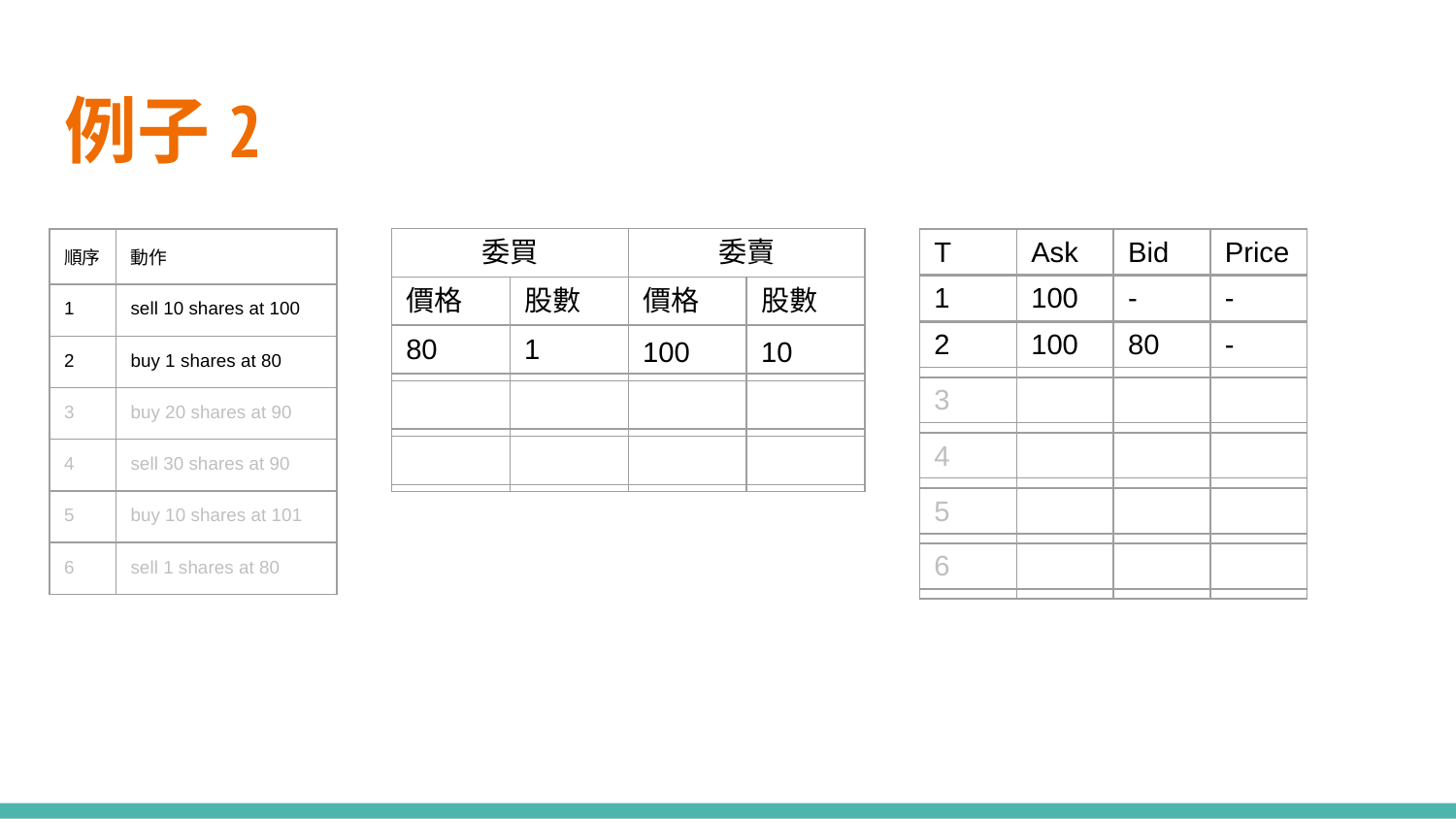

# 例子2
| 委買 |  | 委賣 |  |
| --- | --- | --- | --- |
| 價格 | 股數 | 價格 | 股數 |
| 80 | 1 | 100 | 10 |
|  |  |  |  |
|  |  |  |  |
| 委買 |  | 委賣 |  |
| --- | --- | --- | --- |
| 價格 | 股數 | 價格 | 股數 |
|  |  | 100 | 10 |
|  |  |  |  |
|  |  |  |  |
| T | Ask | Bid | Price |
| --- | --- | --- | --- |
| 1 | 100 | - | - |
| 2 | 100 | 80 | - |
| 3 |  |  |  |
| 4 |  |  |  |
| 5 |  |  |  |
| 6 |  |  |  |
| 順序 | 動作 |
| --- | --- |
| 1 | sell 10 shares at 100 |
| 2 | buy 1 shares at 80 |
| 3 | buy 20 shares at 90 |
| 4 | sell 30 shares at 90 |
| 5 | buy 10 shares at 101 |
| 6 | sell 1 shares at 80 |
| T | Ask | Bid | Price |
| --- | --- | --- | --- |
| 1 | 100 | - | - |
| 2 |  |  |  |
| 3 |  |  |  |
| 4 |  |  |  |
| 5 |  |  |  |
| 6 |  |  |  |